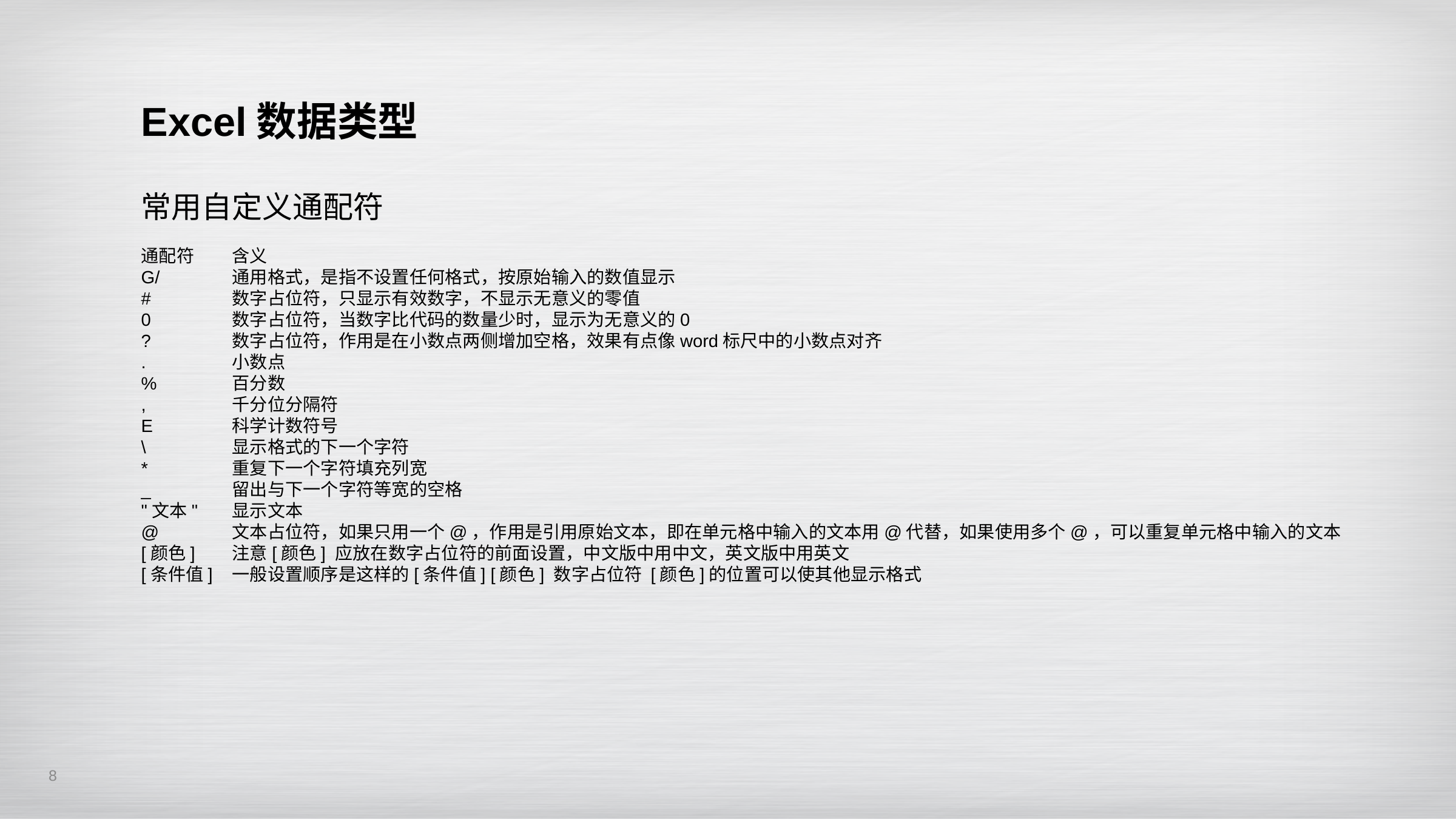

Excel数据类型
常用自定义通配符
通配符	含义
G/	通用格式，是指不设置任何格式，按原始输入的数值显示
#	数字占位符，只显示有效数字，不显示无意义的零值
0	数字占位符，当数字比代码的数量少时，显示为无意义的0
?	数字占位符，作用是在小数点两侧增加空格，效果有点像word标尺中的小数点对齐
.	小数点
%	百分数
,	千分位分隔符
E	科学计数符号
\	显示格式的下一个字符
*	重复下一个字符填充列宽
_	留出与下一个字符等宽的空格
"文本"	显示文本
@	文本占位符，如果只用一个@，作用是引用原始文本，即在单元格中输入的文本用@代替，如果使用多个@，可以重复单元格中输入的文本
[颜色]	注意[颜色] 应放在数字占位符的前面设置，中文版中用中文，英文版中用英文
[条件值]	一般设置顺序是这样的[条件值] [颜色] 数字占位符 [颜色]的位置可以使其他显示格式